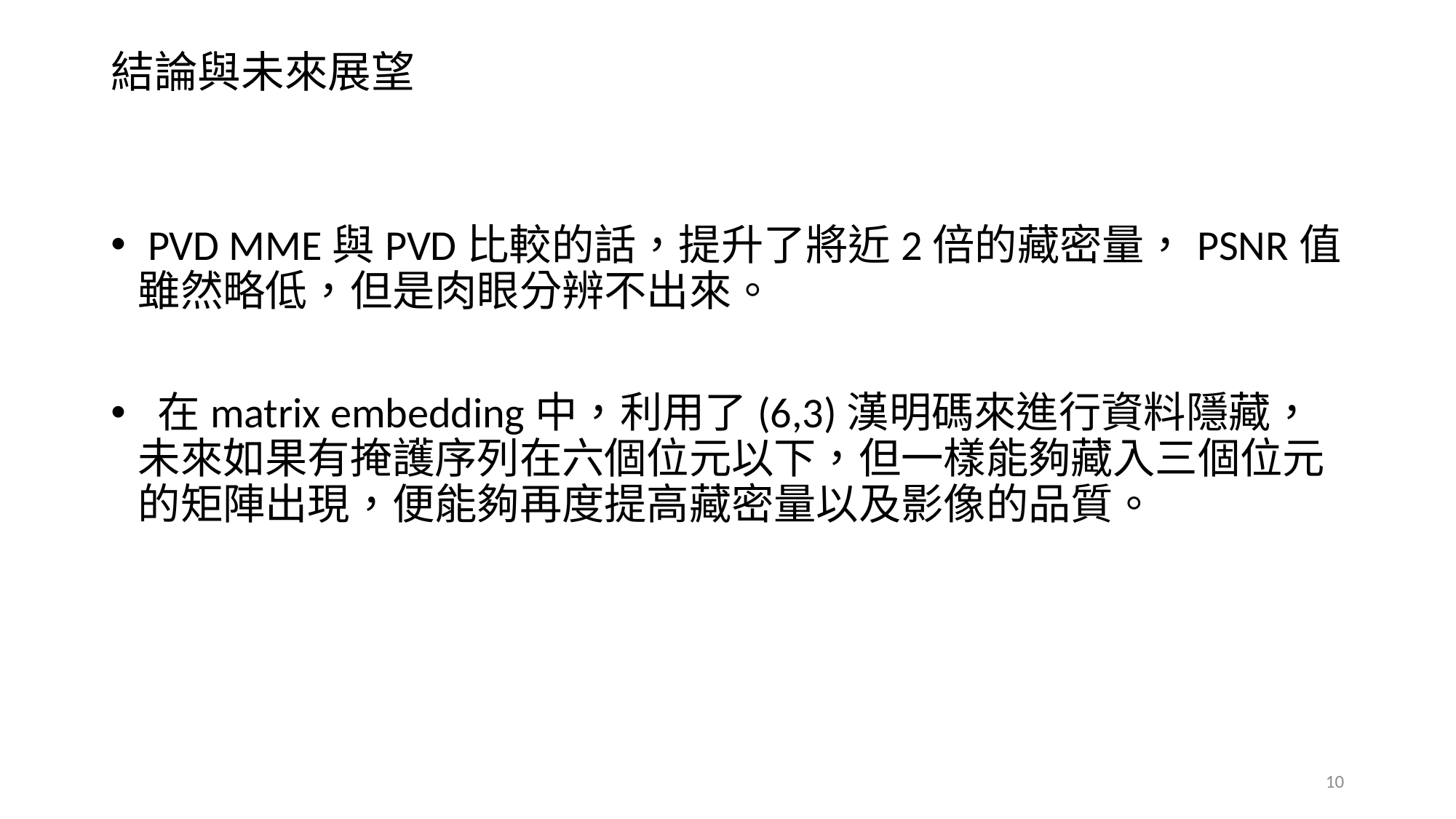

# 結論與未來展望
 PVD MME與PVD比較的話，提升了將近2倍的藏密量，PSNR值雖然略低，但是肉眼分辨不出來。

 在matrix embedding中，利用了(6,3)漢明碼來進行資料隱藏，未來如果有掩護序列在六個位元以下，但一樣能夠藏入三個位元的矩陣出現，便能夠再度提高藏密量以及影像的品質。
10